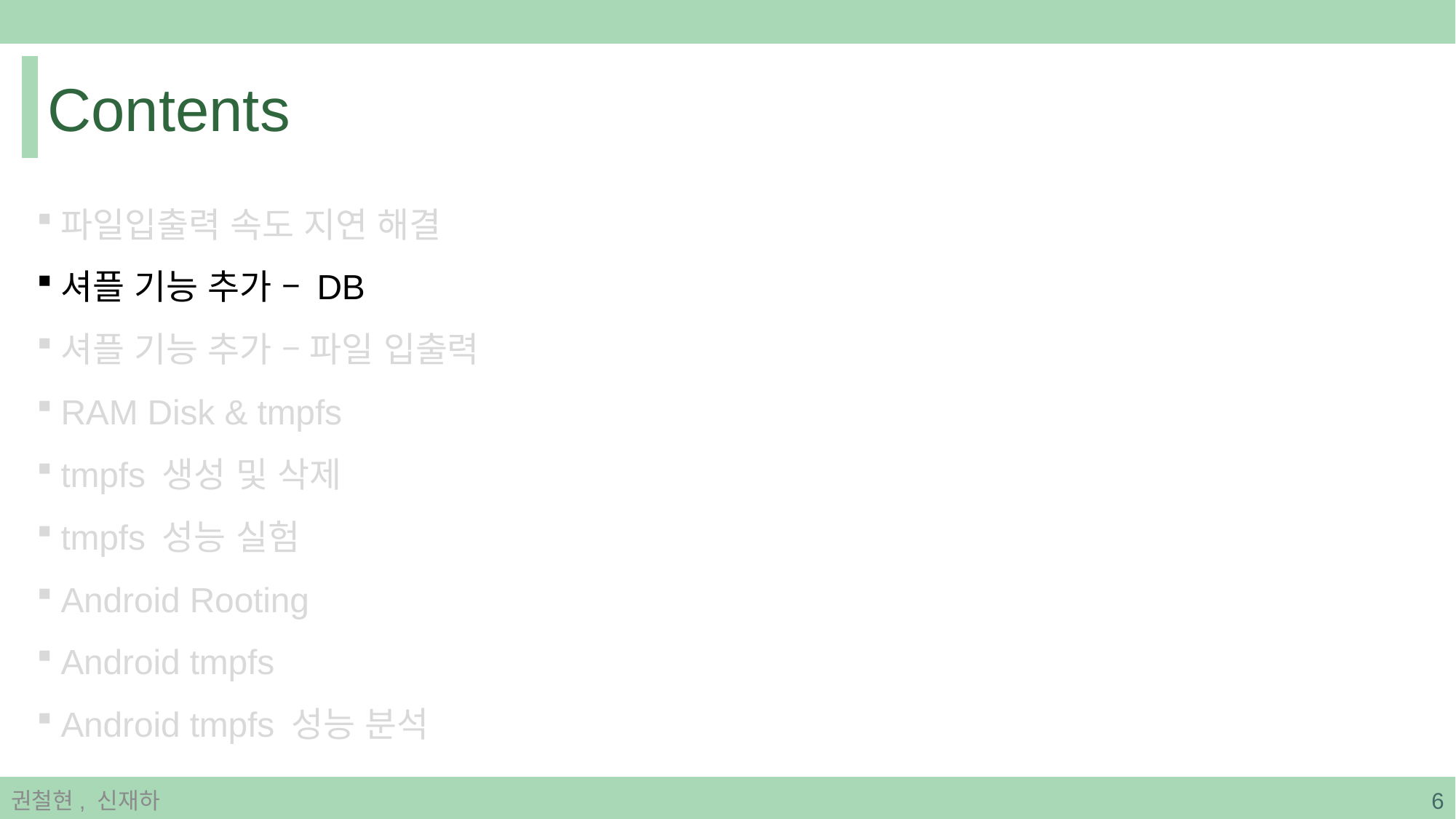

# Contents
파일입출력 속도 지연 해결
셔플 기능 추가 – DB
셔플 기능 추가 – 파일 입출력
RAM Disk & tmpfs
tmpfs 생성 및 삭제
tmpfs 성능 실험
Android Rooting
Android tmpfs
Android tmpfs 성능 분석

권철현, 신재하
6